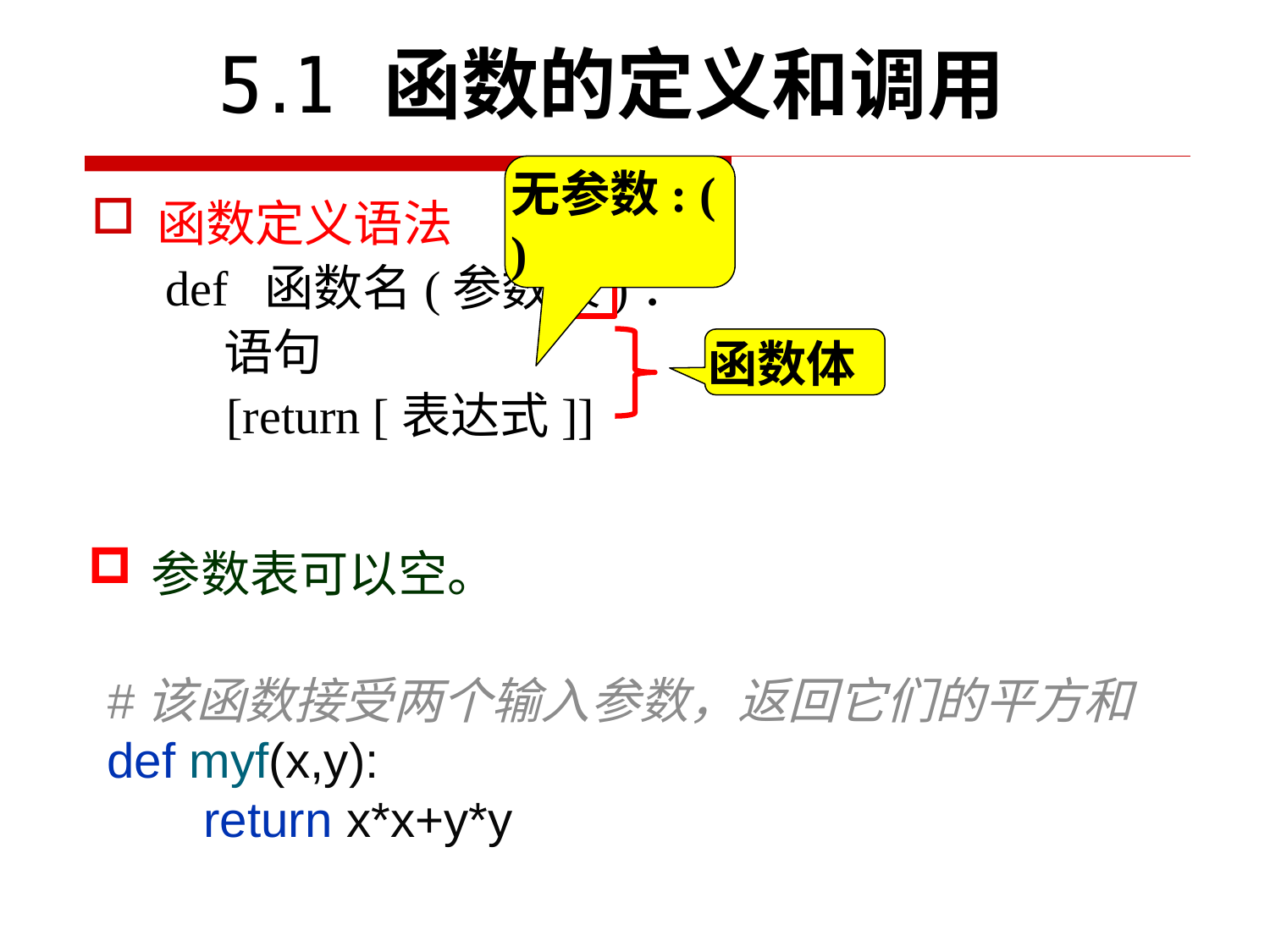

5.1 函数的定义和调用
无参数: ( )
函数定义语法
      def  函数名(参数表)：
           语句
           [return [表达式]]

函数体
参数表可以空。
#该函数接受两个输入参数，返回它们的平方和
def myf(x,y):
       return x*x+y*y